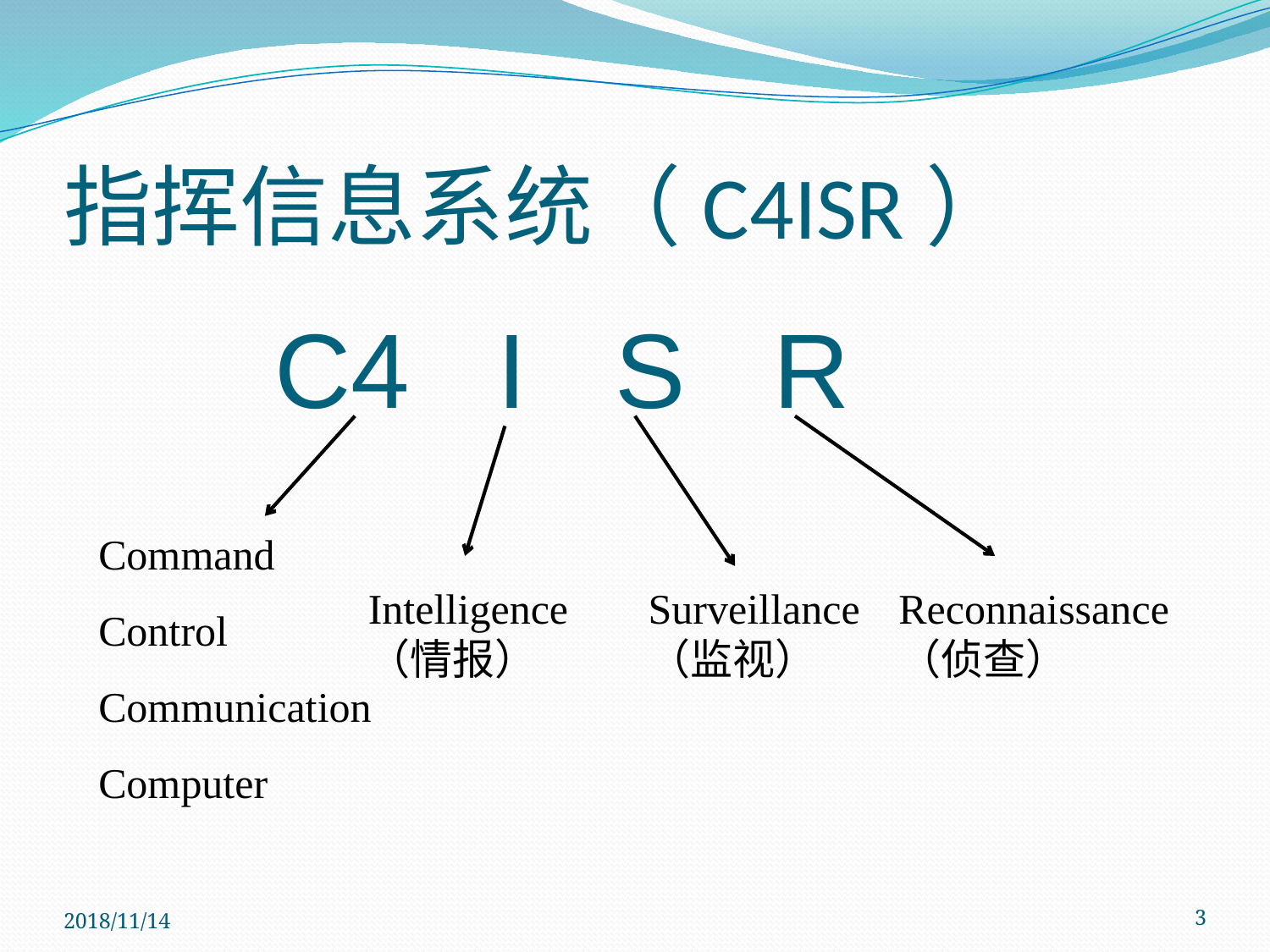

# 指挥信息系统（C4ISR）
C4   I   S   R
Command
Control
Communication
Computer

Intelligence
（情报）
Surveillance
（监视）

Reconnaissance
（侦查）

2018/11/14
3